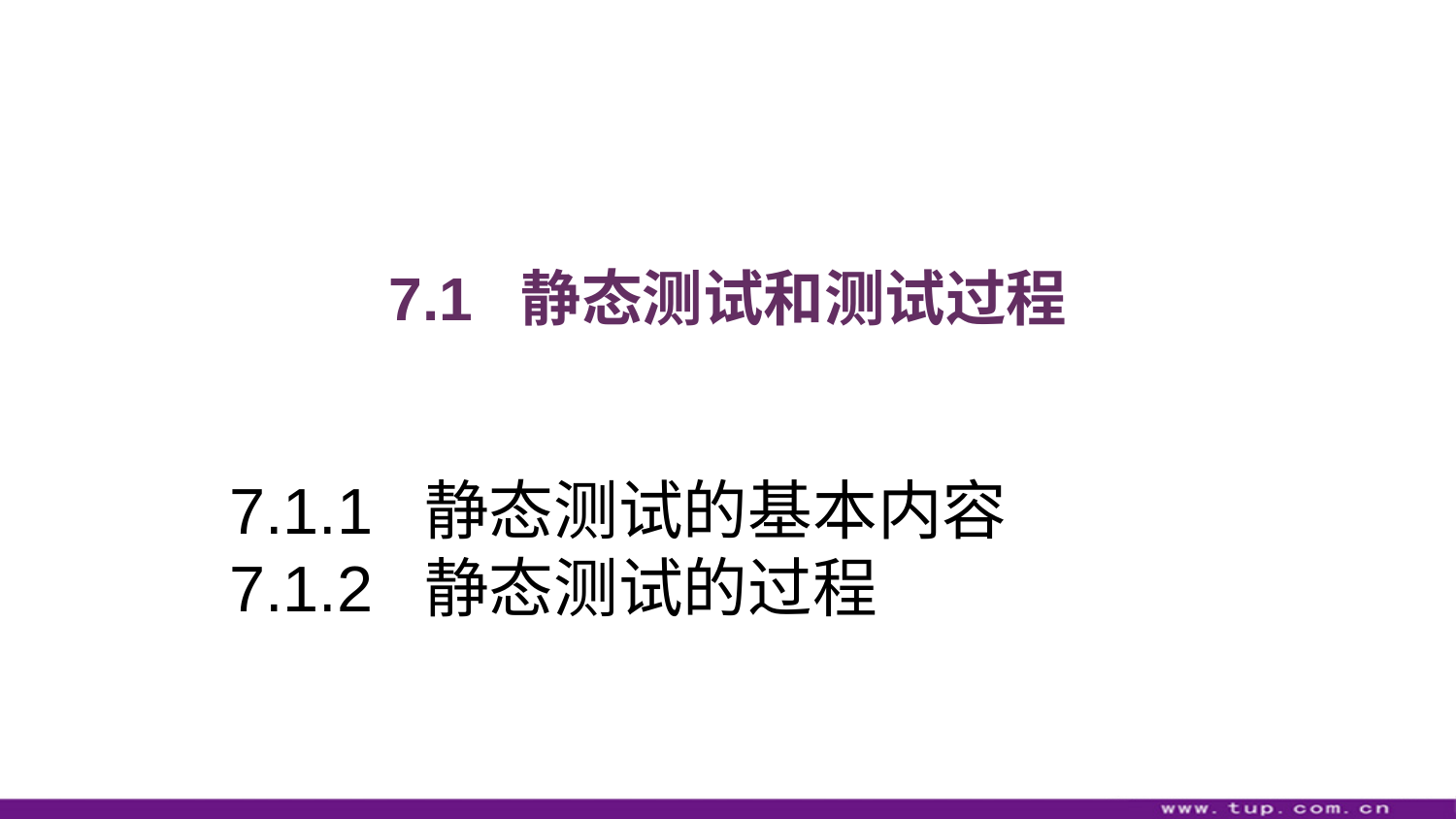

# 7.1  静态测试和测试过程
7.1.1  静态测试的基本内容
7.1.2  静态测试的过程